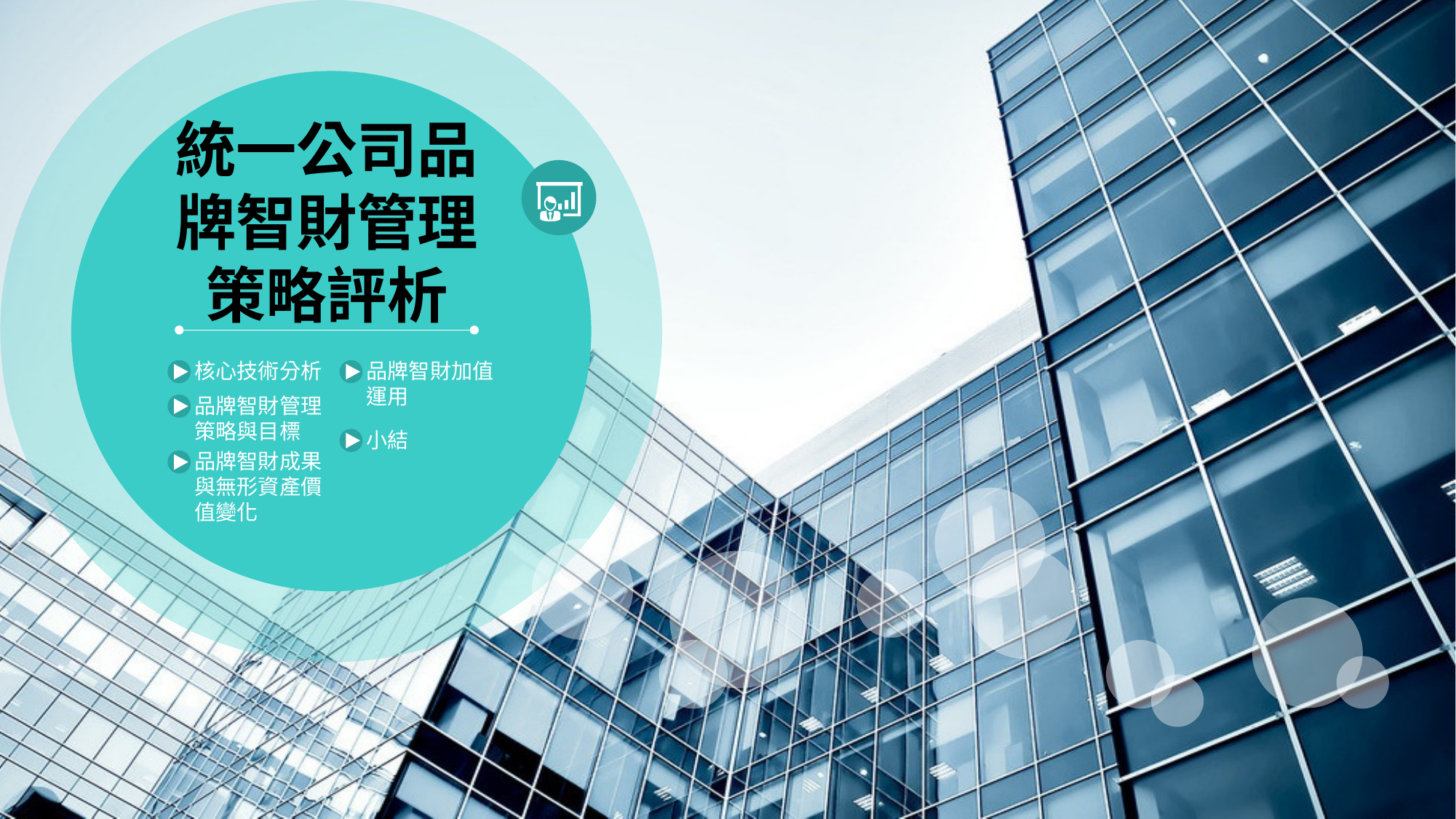

統一公司品牌智財管理策略評析
核心技術分析

品牌智財加值運用

品牌智財管理策略與目標

小結

品牌智財成果與無形資產價值變化